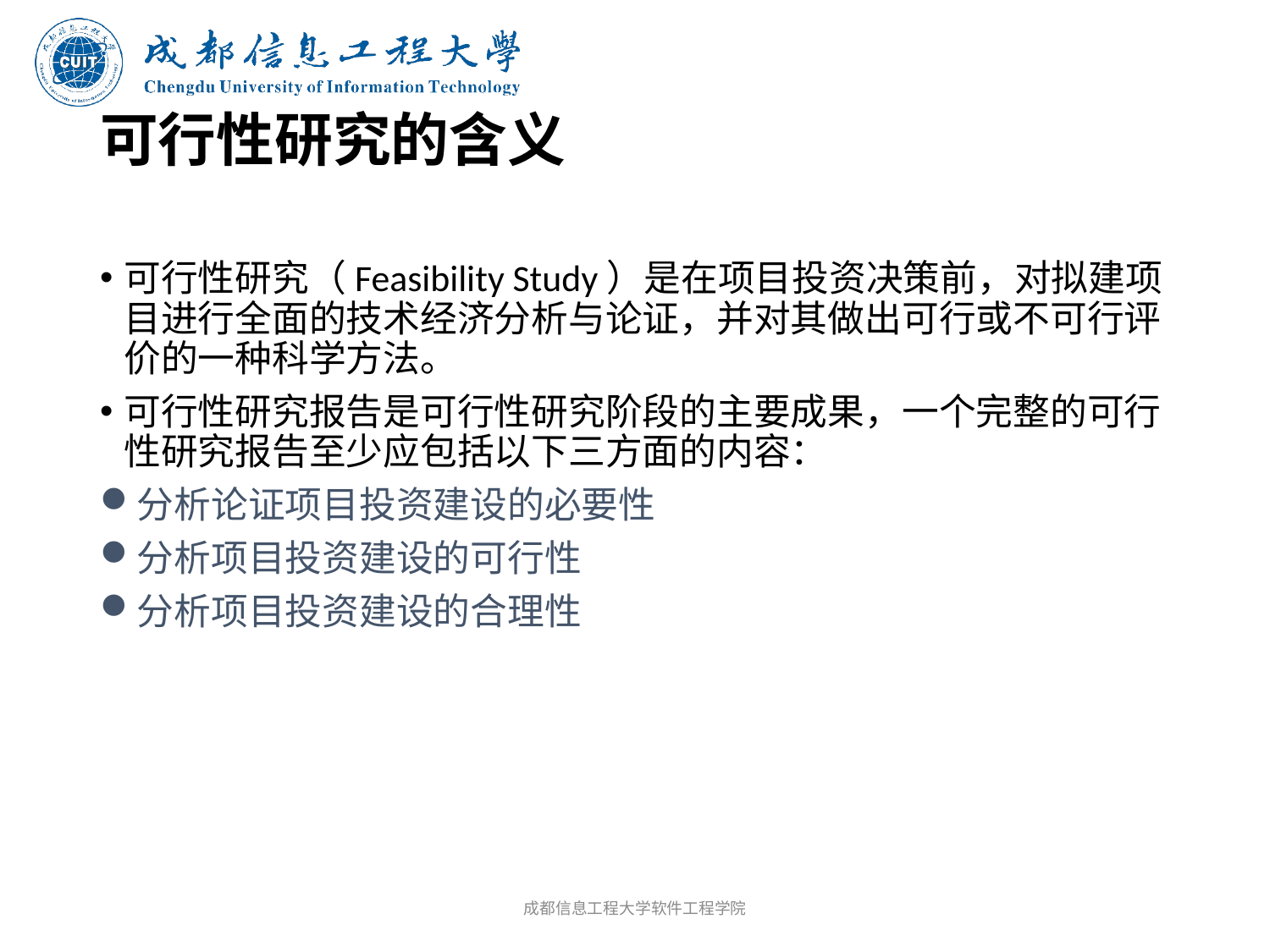

# 可行性研究的含义
可行性研究（Feasibility Study）是在项目投资决策前，对拟建项目进行全面的技术经济分析与论证，并对其做出可行或不可行评价的一种科学方法。
可行性研究报告是可行性研究阶段的主要成果，一个完整的可行性研究报告至少应包括以下三方面的内容：
分析论证项目投资建设的必要性
分析项目投资建设的可行性
分析项目投资建设的合理性
成都信息工程大学软件工程学院